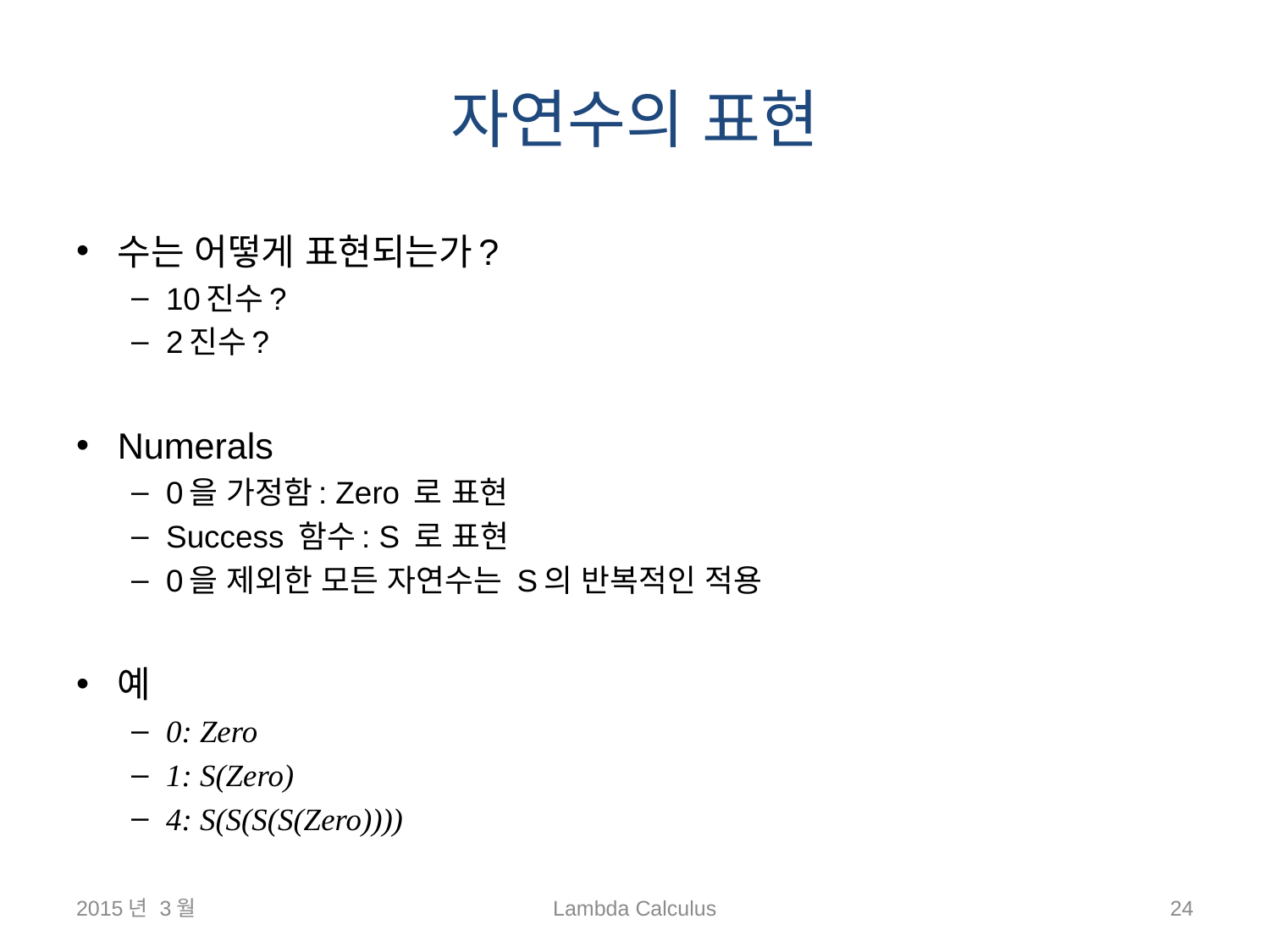

# 자연수의 표현
수는 어떻게 표현되는가?
10진수?
2진수?

Numerals
0을 가정함: Zero 로 표현
Success 함수: S 로 표현
0을 제외한 모든 자연수는 S의 반복적인 적용

예
0: Zero
1: S(Zero)
4: S(S(S(S(Zero))))
2015년 3월
Lambda Calculus
24